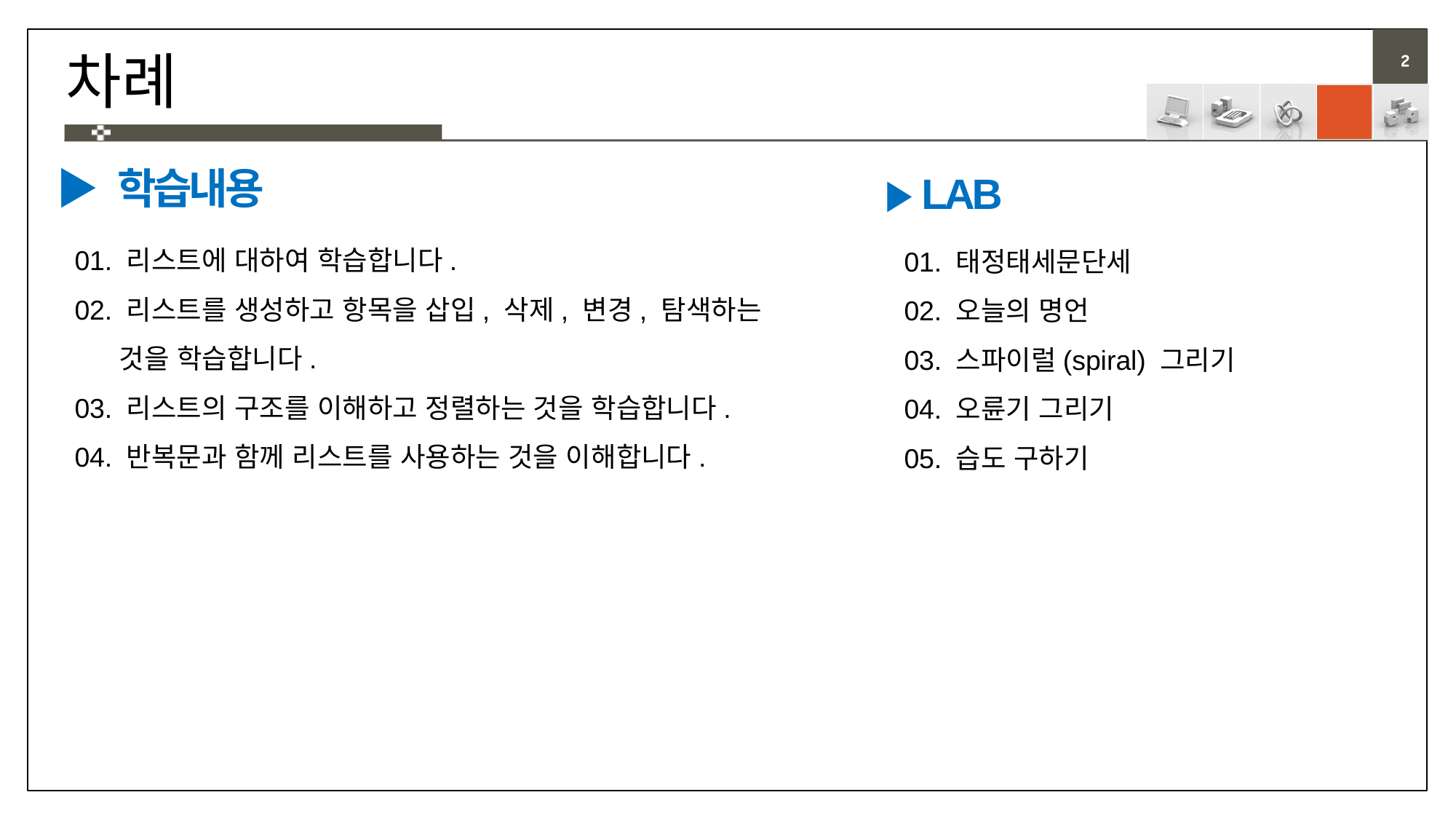

# 차례
▶ 학습내용
▶ LAB
01. 리스트에 대하여 학습합니다.
02. 리스트를 생성하고 항목을 삽입, 삭제, 변경, 탐색하는
     것을 학습합니다.
03. 리스트의 구조를 이해하고 정렬하는 것을 학습합니다.
04. 반복문과 함께 리스트를 사용하는 것을 이해합니다.
01. 태정태세문단세
02. 오늘의 명언
03. 스파이럴(spiral) 그리기
04. 오륜기 그리기
05. 습도 구하기